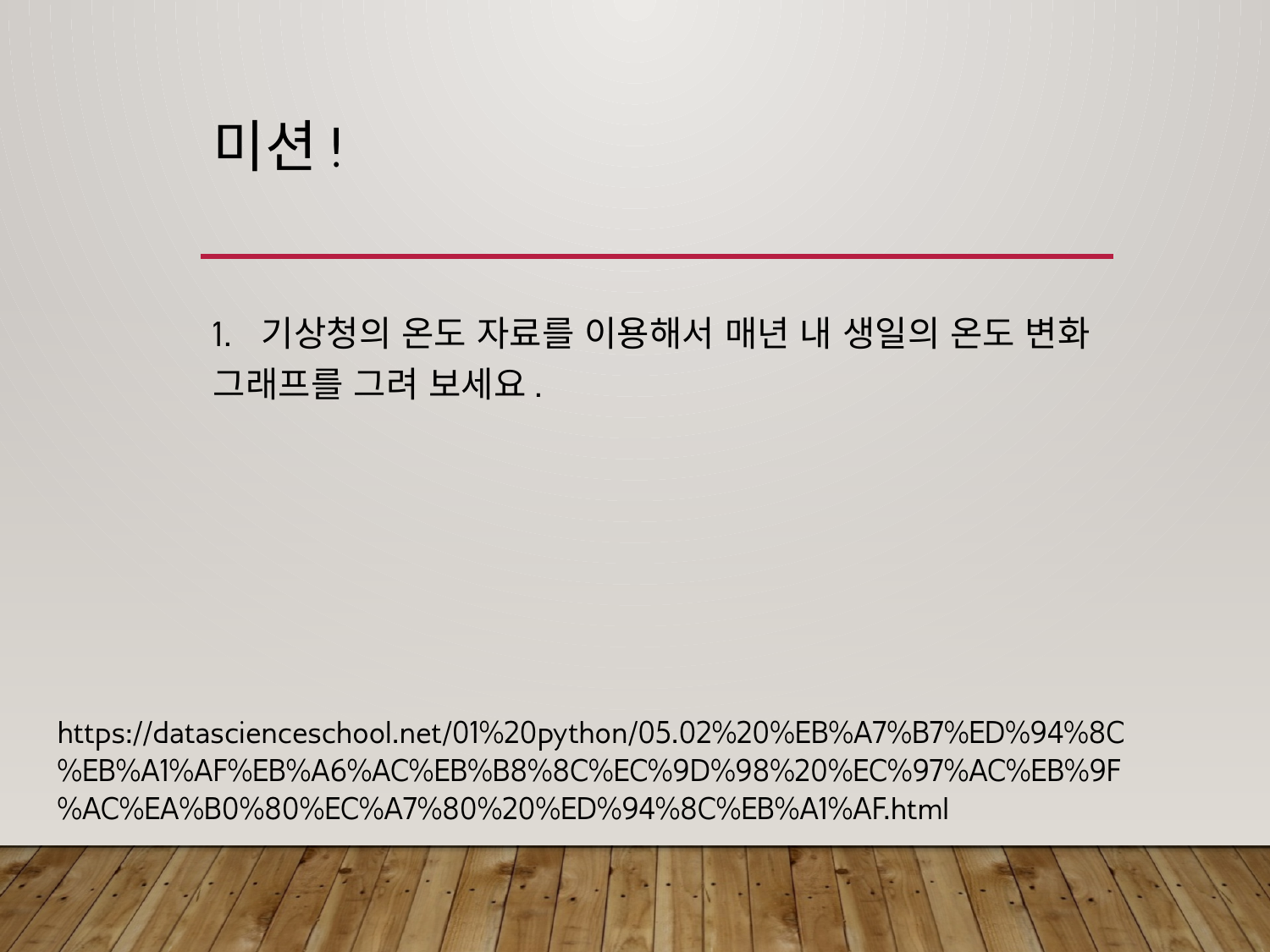

# 미션!
1.  기상청의 온도 자료를 이용해서 매년 내 생일의 온도 변화 그래프를 그려 보세요.
https://datascienceschool.net/01%20python/05.02%20%EB%A7%B7%ED%94%8C%EB%A1%AF%EB%A6%AC%EB%B8%8C%EC%9D%98%20%EC%97%AC%EB%9F%AC%EA%B0%80%EC%A7%80%20%ED%94%8C%EB%A1%AF.html